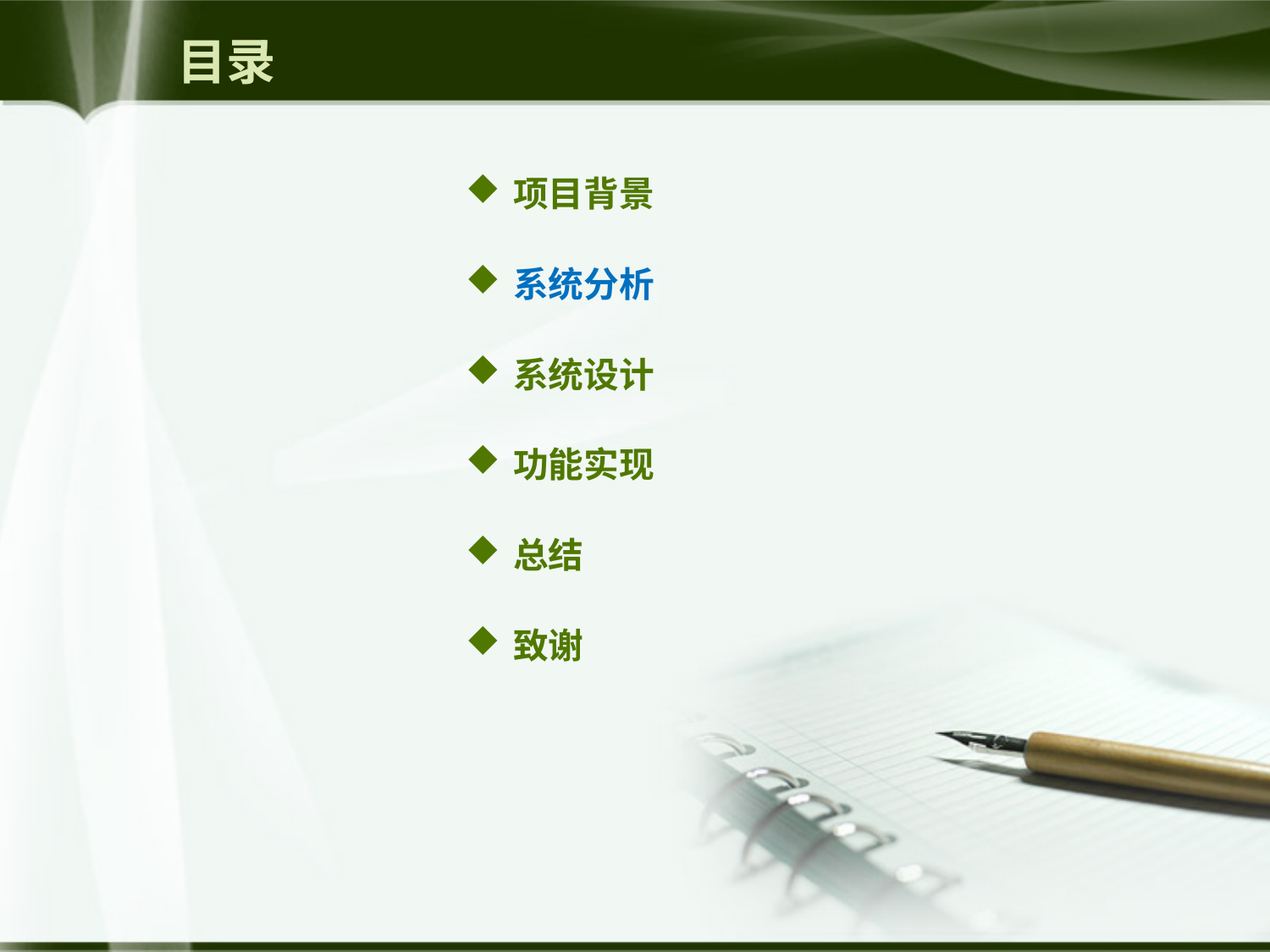

# 目录
项目背景

系统分析

系统设计

功能实现

总结

致谢